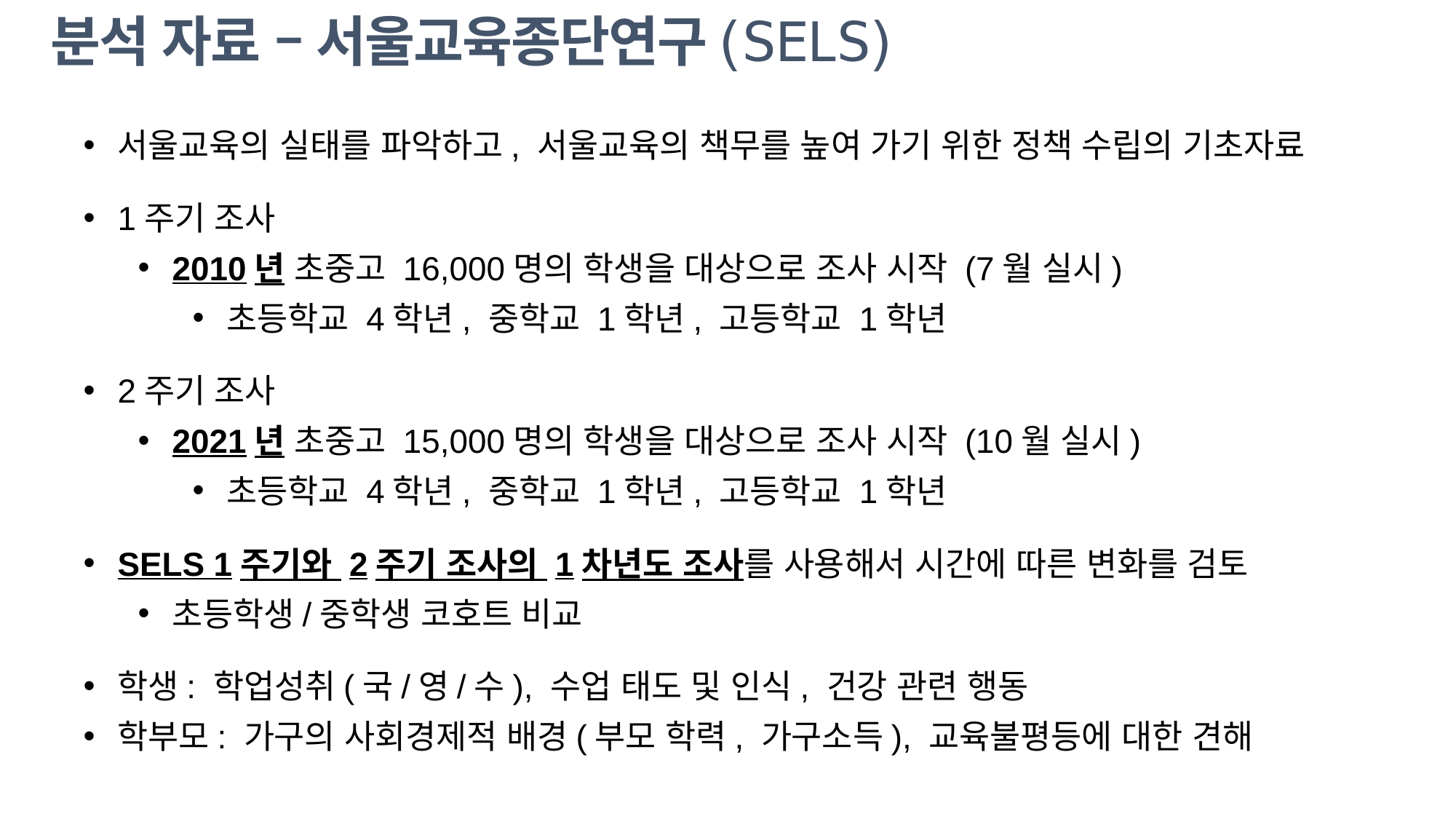

# 분석 자료 – 서울교육종단연구(SELS)
서울교육의 실태를 파악하고, 서울교육의 책무를 높여 가기 위한 정책 수립의 기초자료

1주기 조사
2010년 초중고 16,000명의 학생을 대상으로 조사 시작 (7월 실시)
초등학교 4학년, 중학교 1학년, 고등학교 1학년

2주기 조사
2021년 초중고 15,000명의 학생을 대상으로 조사 시작 (10월 실시)
초등학교 4학년, 중학교 1학년, 고등학교 1학년

SELS 1주기와 2주기 조사의 1차년도 조사를 사용해서 시간에 따른 변화를 검토
초등학생/중학생 코호트 비교

학생: 학업성취(국/영/수), 수업 태도 및 인식, 건강 관련 행동
학부모: 가구의 사회경제적 배경(부모 학력, 가구소득), 교육불평등에 대한 견해